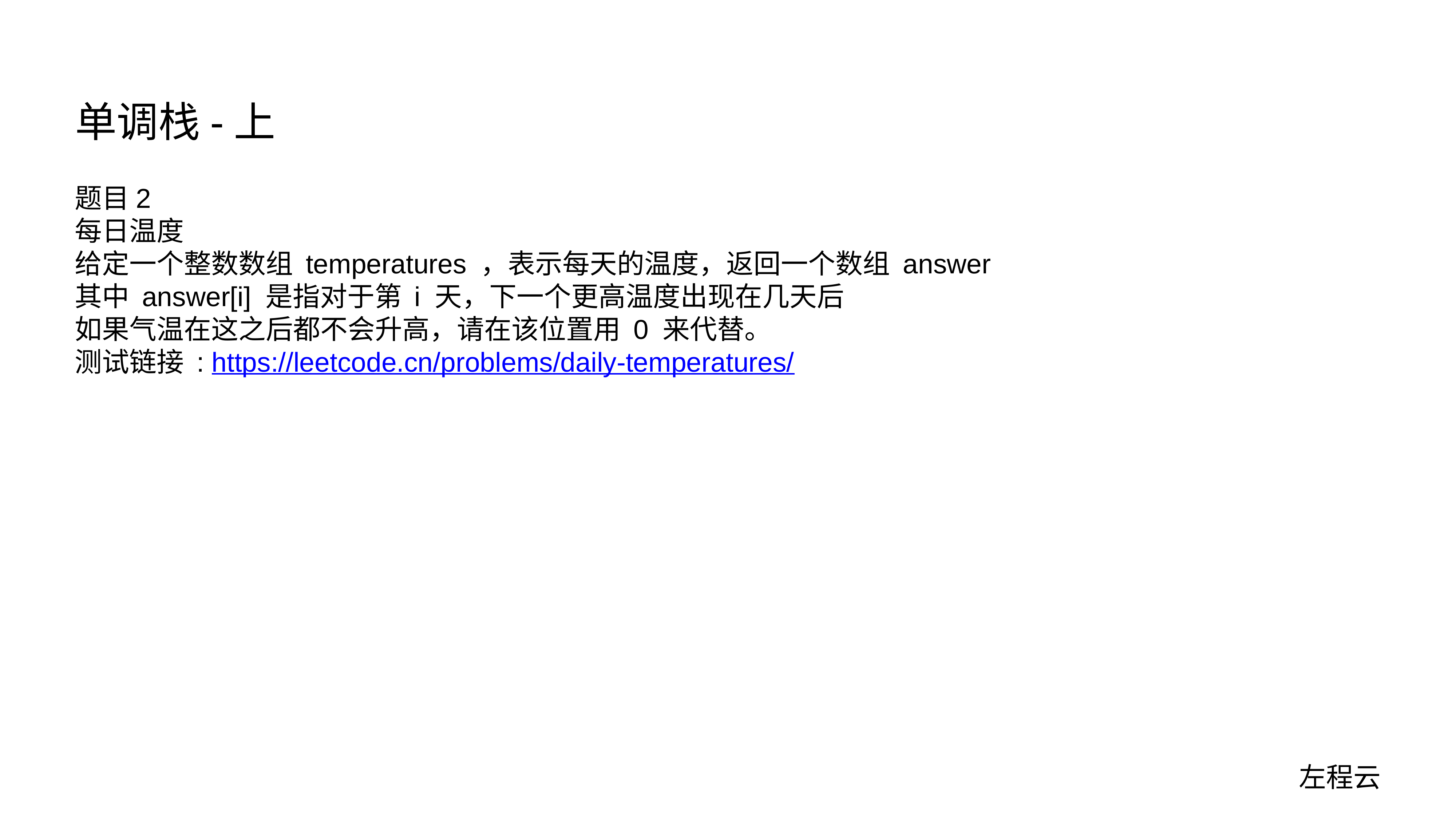

# 单调栈-上
题目2
每日温度
给定一个整数数组 temperatures ，表示每天的温度，返回一个数组 answer
其中 answer[i] 是指对于第 i 天，下一个更高温度出现在几天后
如果气温在这之后都不会升高，请在该位置用 0 来代替。
测试链接 : https://leetcode.cn/problems/daily-temperatures/
左程云